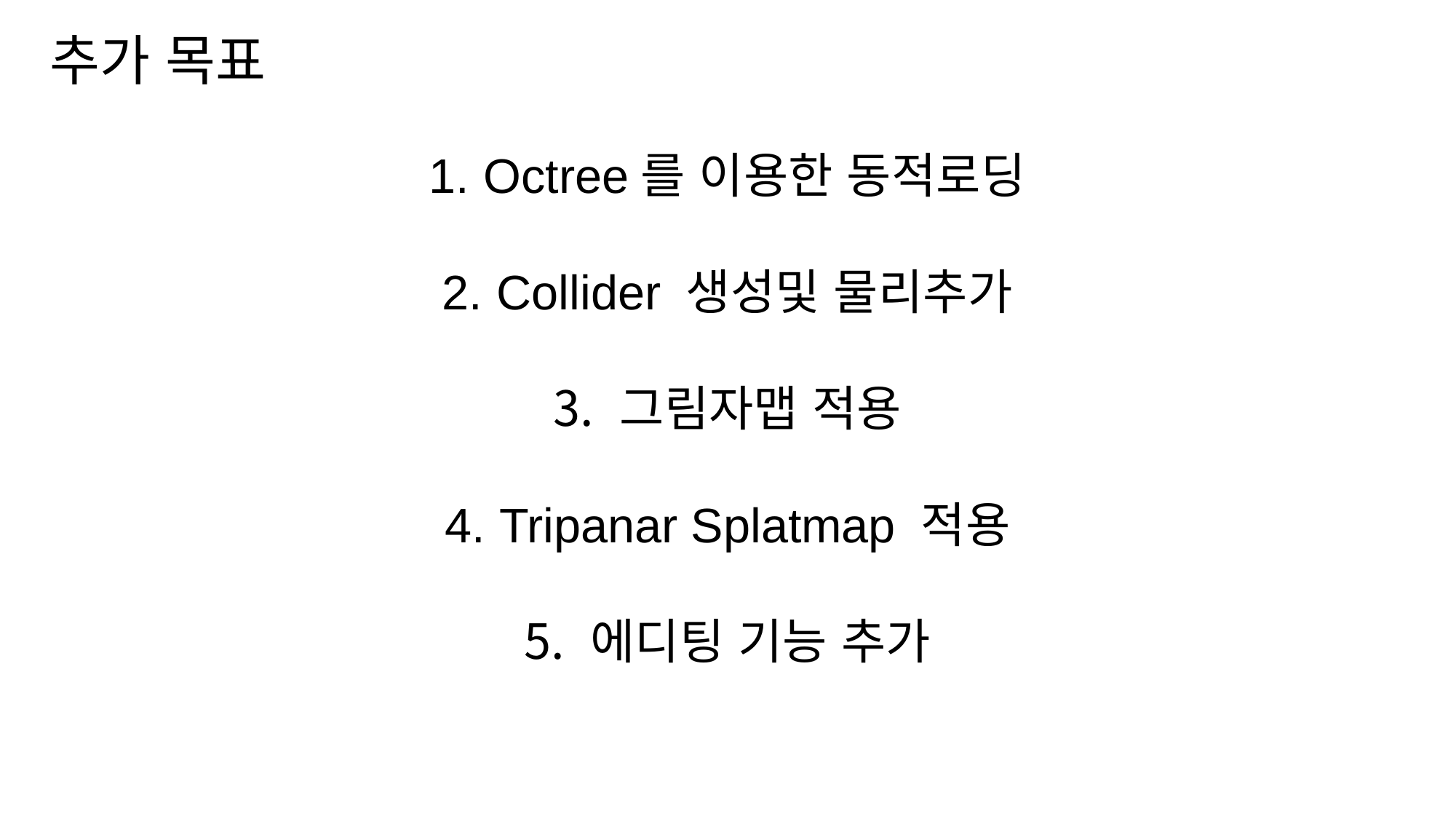

추가 목표
 Octree를 이용한 동적로딩

 Collider 생성및 물리추가

 그림자맵 적용

 Tripanar Splatmap 적용

 에디팅 기능 추가